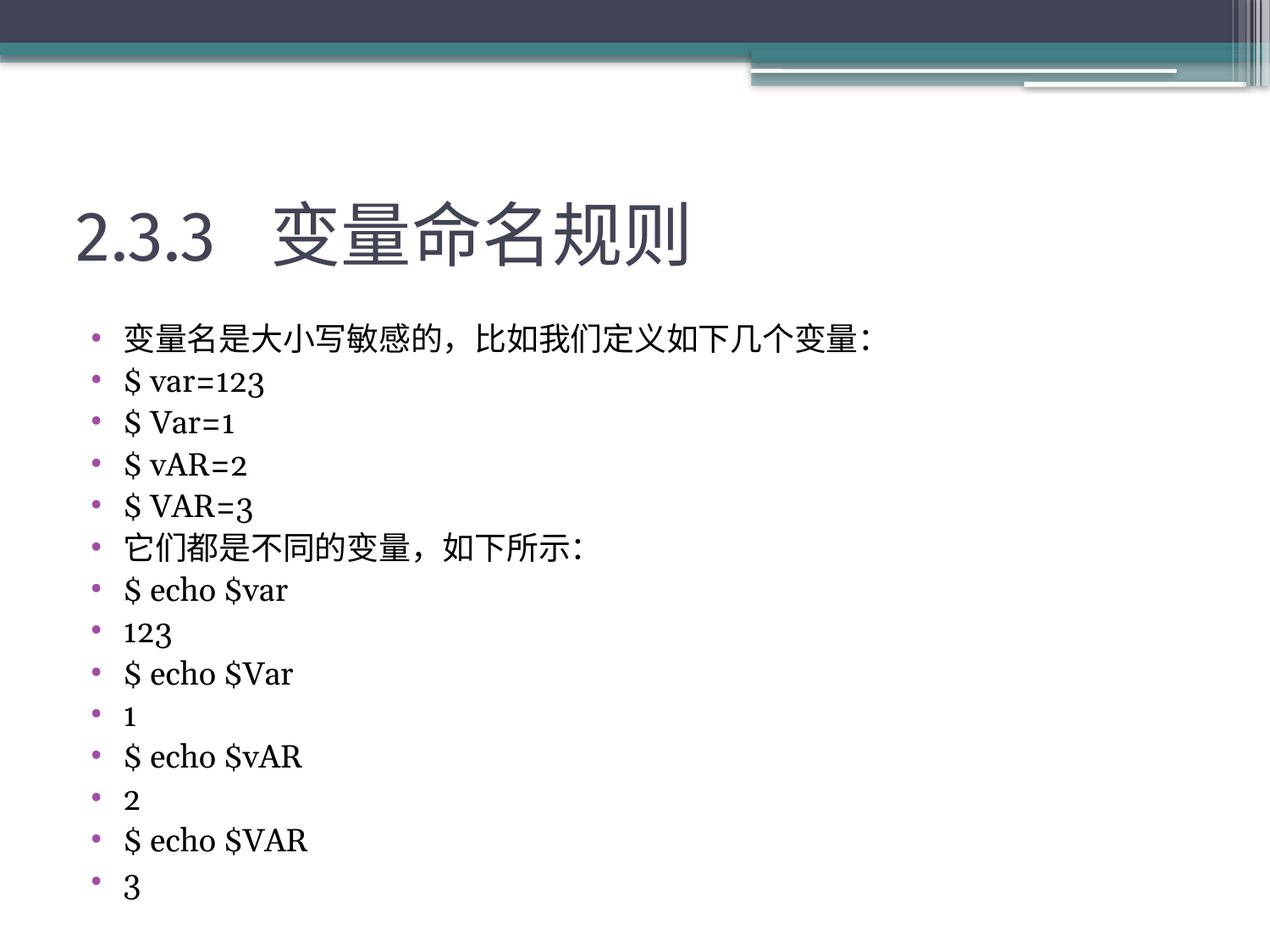

# 2.3.3  变量命名规则
变量名是大小写敏感的，比如我们定义如下几个变量：
$ var=123
$ Var=1
$ vAR=2
$ VAR=3
它们都是不同的变量，如下所示：
$ echo $var
123
$ echo $Var
1
$ echo $vAR
2
$ echo $VAR
3